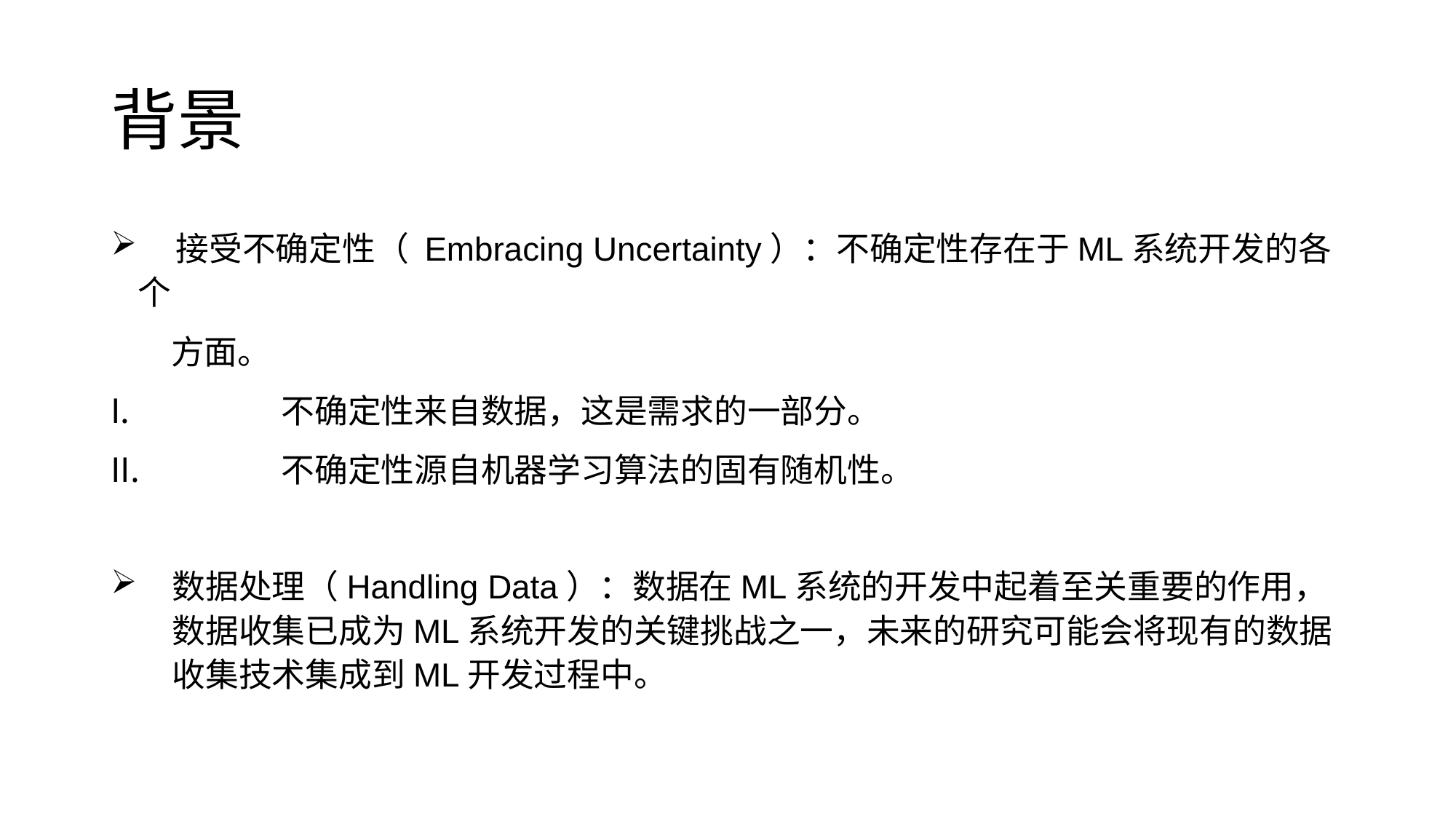

# 背景
    接受不确定性（ Embracing Uncertainty）：不确定性存在于ML系统开发的各个
       方面。
	不确定性来自数据，这是需求的一部分。
	不确定性源自机器学习算法的固有随机性。

数据处理（Handling Data）：数据在ML系统的开发中起着至关重要的作用，数据收集已成为ML系统开发的关键挑战之一，未来的研究可能会将现有的数据收集技术集成到ML开发过程中。